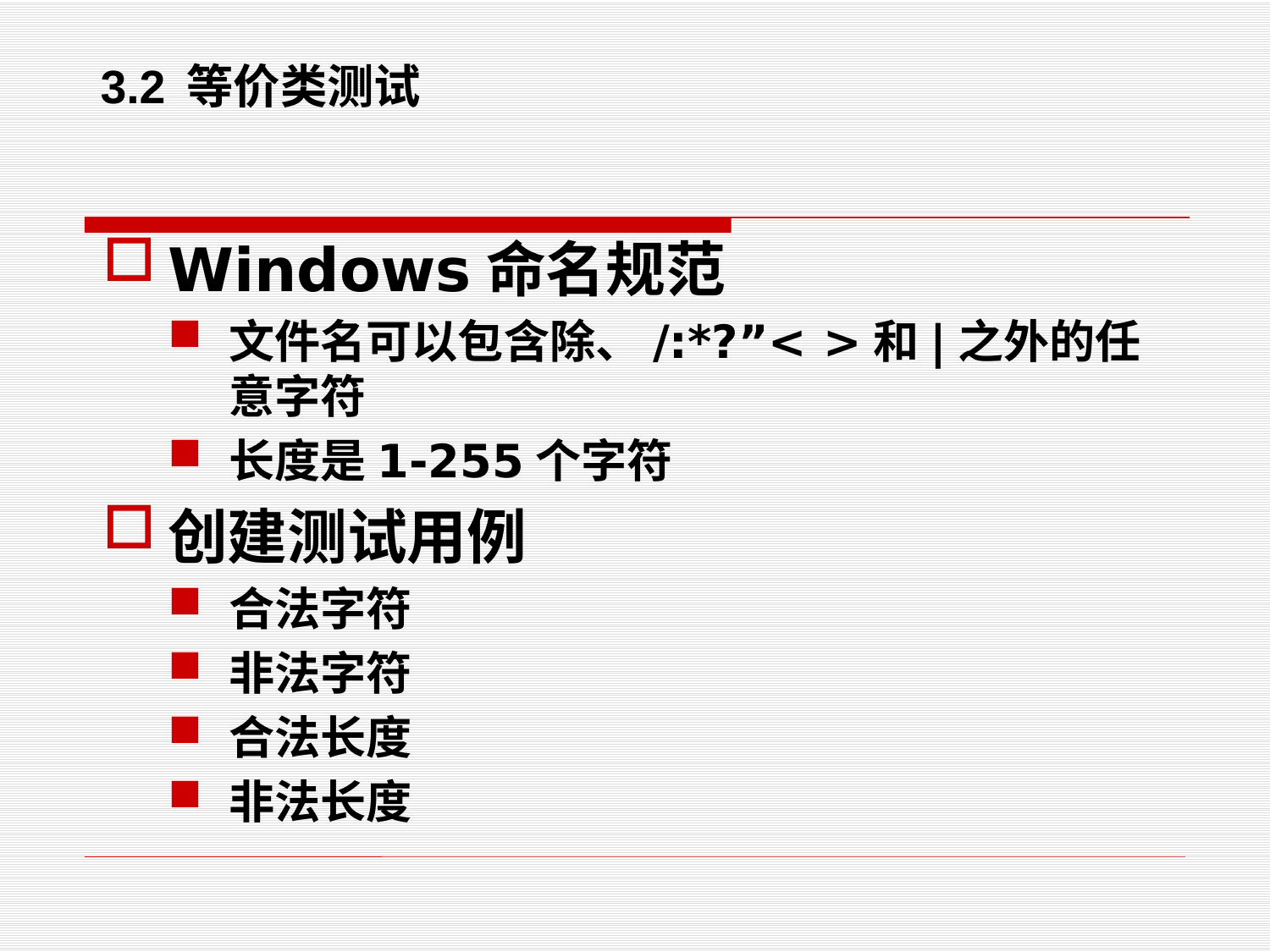

3.2 等价类测试
Windows命名规范
文件名可以包含除、/:*?”< >和|之外的任意字符
长度是1-255个字符
创建测试用例
合法字符
非法字符
合法长度
非法长度